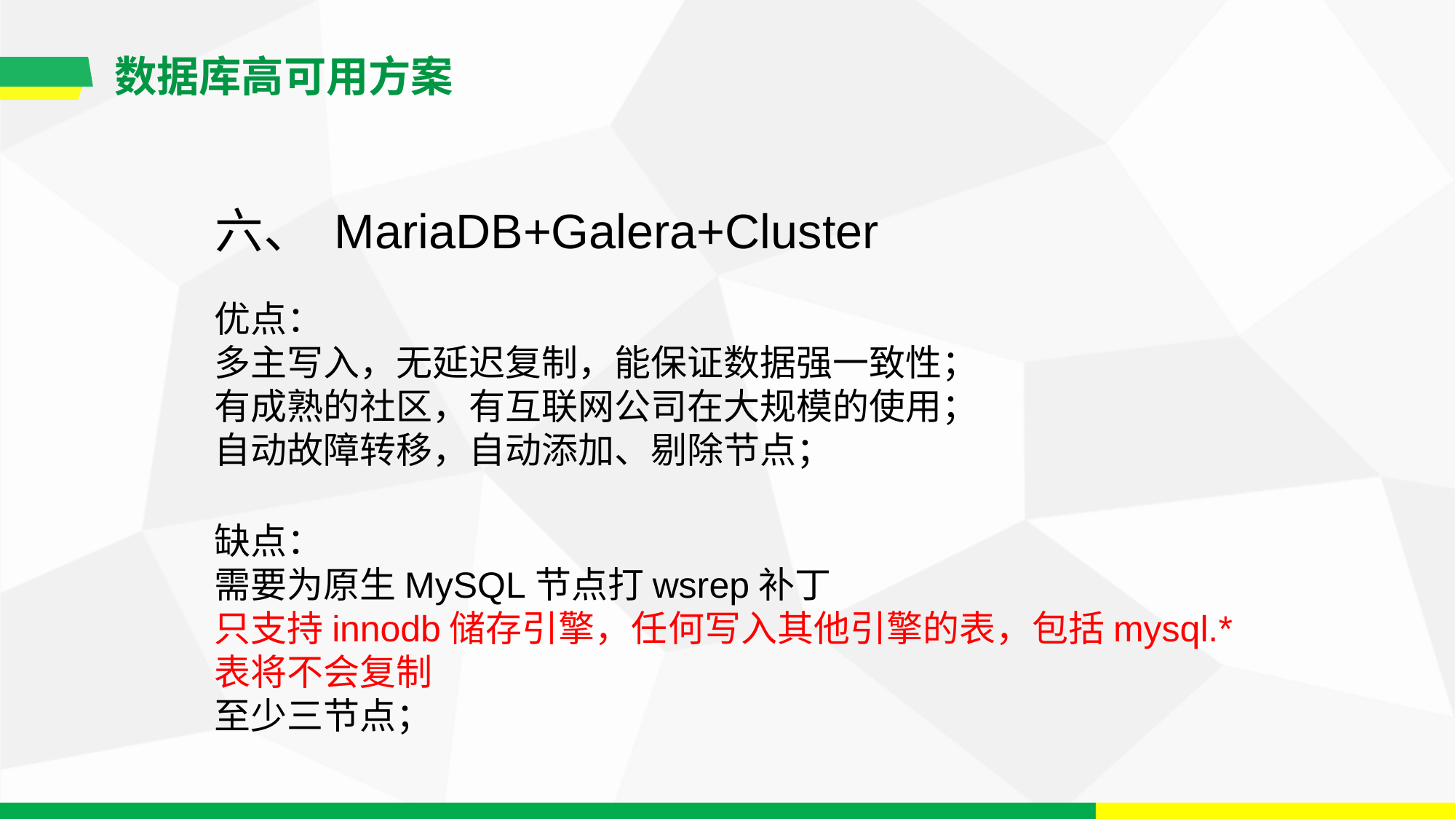

数据库高可用方案
六、 MariaDB+Galera+Cluster
优点：
多主写入，无延迟复制，能保证数据强一致性；
有成熟的社区，有互联网公司在大规模的使用；
自动故障转移，自动添加、剔除节点；
缺点：
需要为原生MySQL节点打wsrep补丁
只支持innodb储存引擎，任何写入其他引擎的表，包括mysql.*表将不会复制
至少三节点；